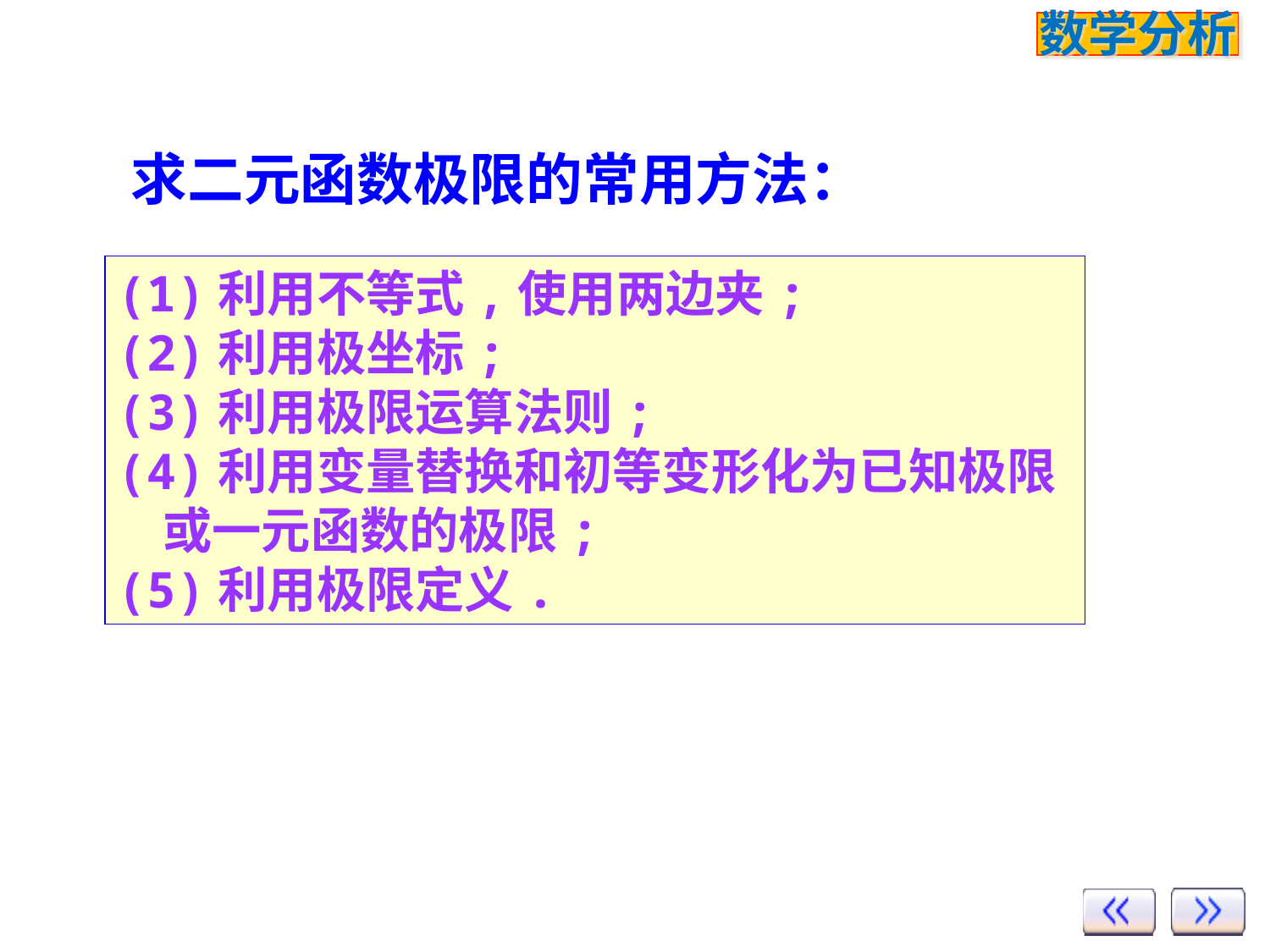

求二元函数极限的常用方法：
(1)利用不等式,使用两边夹;
(2)利用极坐标;
(3)利用极限运算法则;
(4)利用变量替换和初等变形化为已知极限
   或一元函数的极限;
(5)利用极限定义.